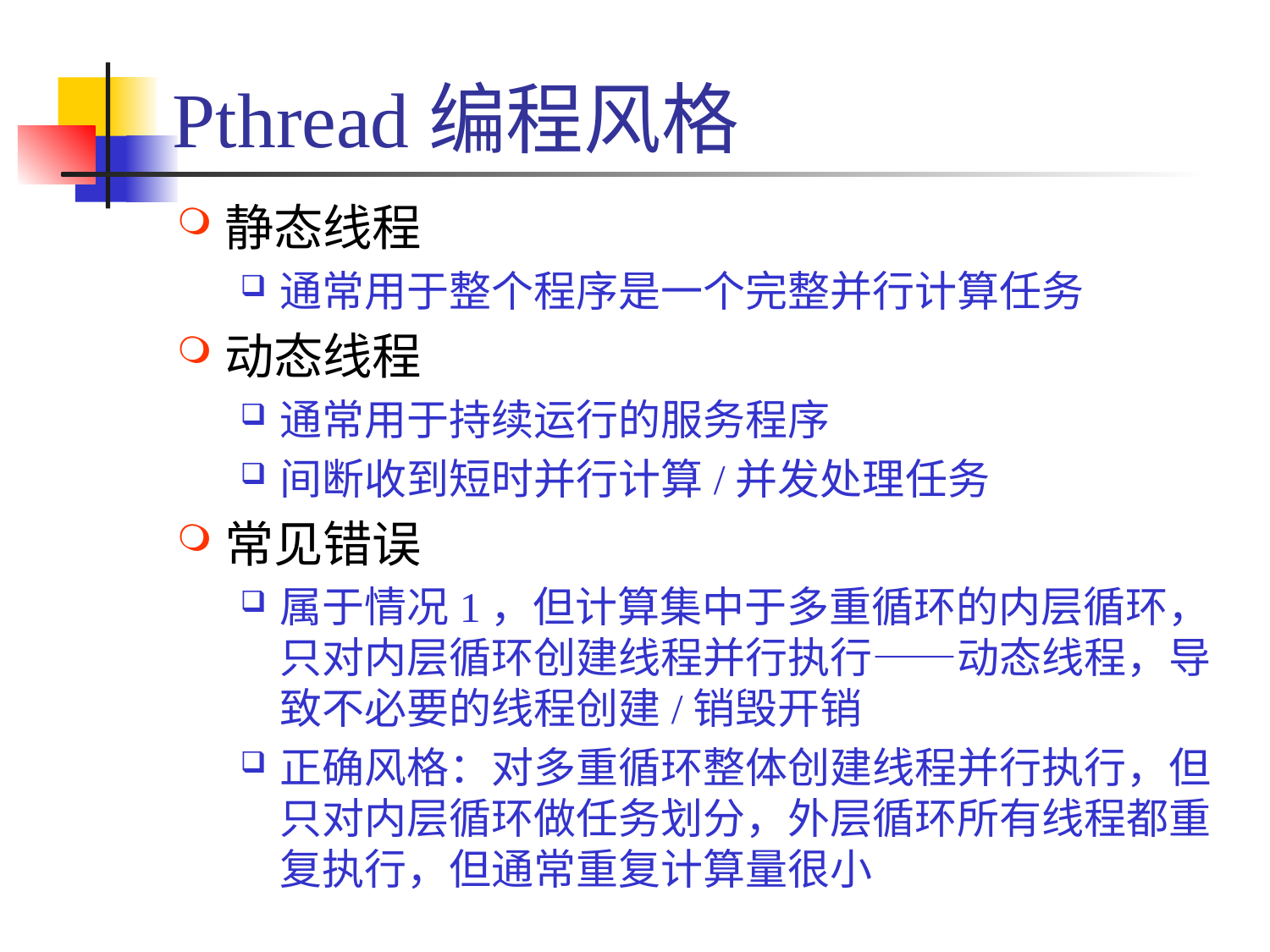

# Pthread编程风格
静态线程
通常用于整个程序是一个完整并行计算任务
动态线程
通常用于持续运行的服务程序
间断收到短时并行计算/并发处理任务
常见错误
属于情况1，但计算集中于多重循环的内层循环，只对内层循环创建线程并行执行——动态线程，导致不必要的线程创建/销毁开销
正确风格：对多重循环整体创建线程并行执行，但只对内层循环做任务划分，外层循环所有线程都重复执行，但通常重复计算量很小